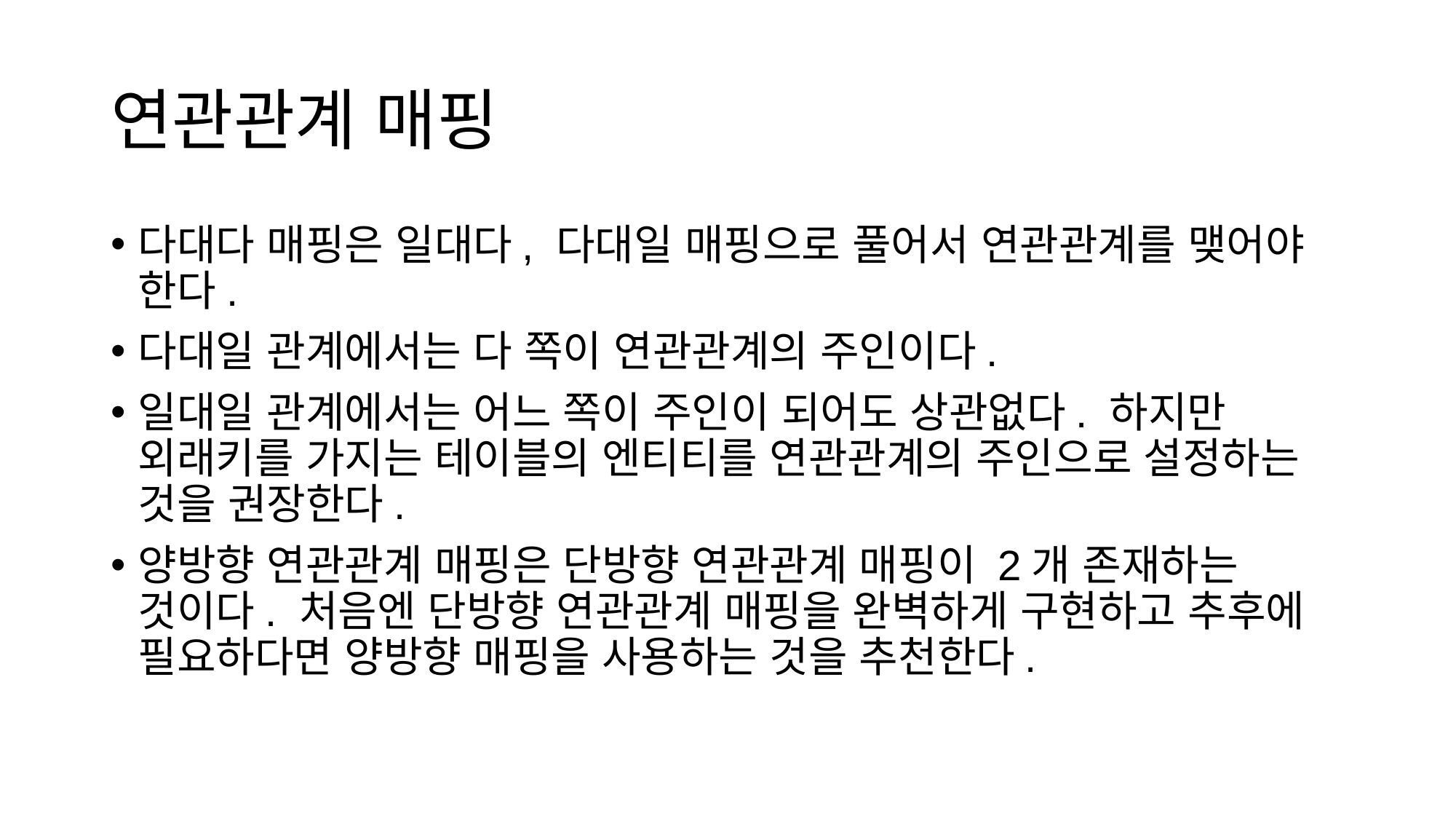

# 연관관계 매핑
다대다 매핑은 일대다, 다대일 매핑으로 풀어서 연관관계를 맺어야 한다.
다대일 관계에서는 다 쪽이 연관관계의 주인이다.
일대일 관계에서는 어느 쪽이 주인이 되어도 상관없다. 하지만 외래키를 가지는 테이블의 엔티티를 연관관계의 주인으로 설정하는 것을 권장한다.
양방향 연관관계 매핑은 단방향 연관관계 매핑이 2개 존재하는 것이다. 처음엔 단방향 연관관계 매핑을 완벽하게 구현하고 추후에 필요하다면 양방향 매핑을 사용하는 것을 추천한다.